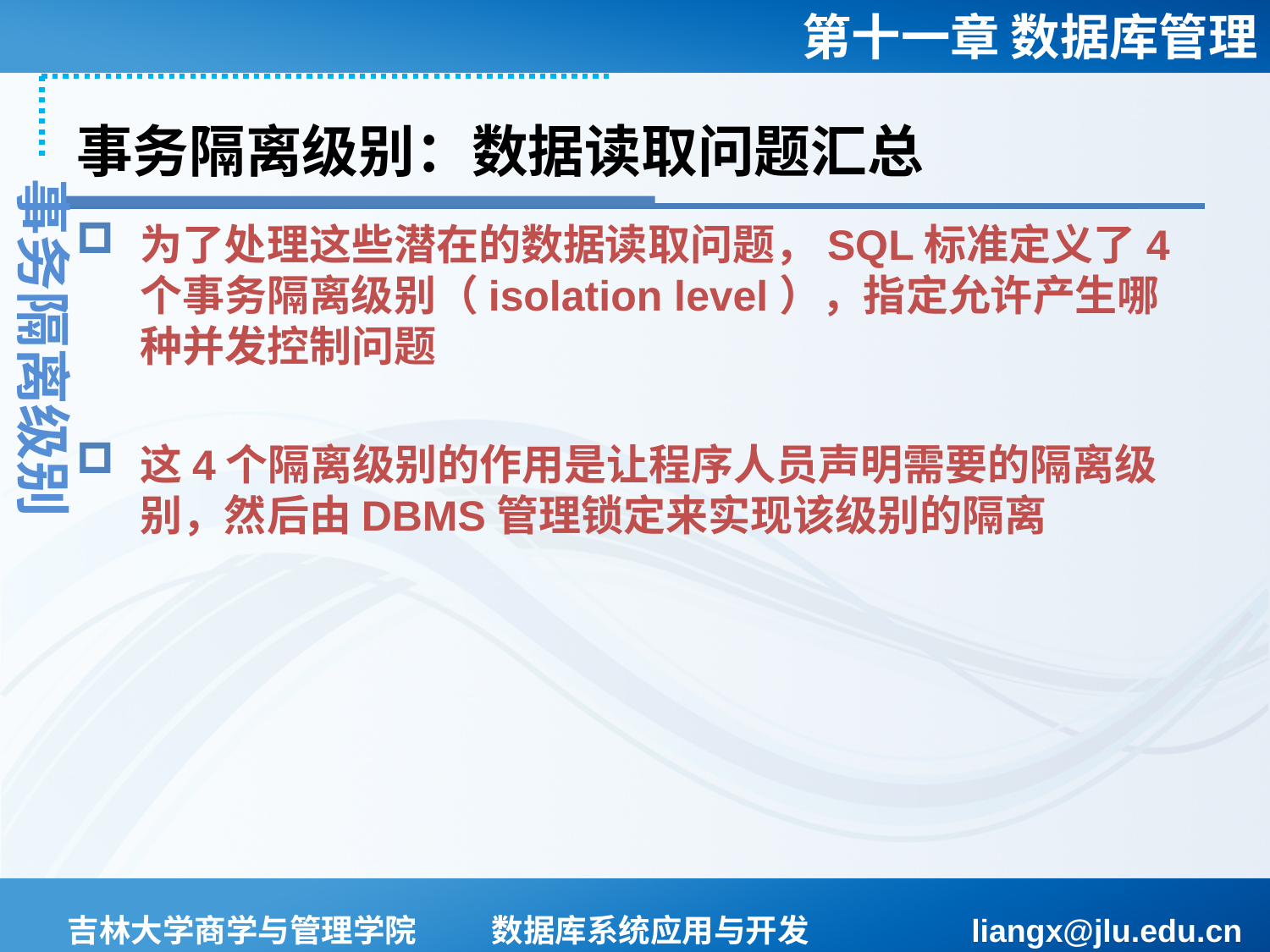

# 事务隔离级别：数据读取问题汇总
事务隔离级别
为了处理这些潜在的数据读取问题，SQL标准定义了4个事务隔离级别（isolation level），指定允许产生哪种并发控制问题

这4个隔离级别的作用是让程序人员声明需要的隔离级别，然后由DBMS管理锁定来实现该级别的隔离